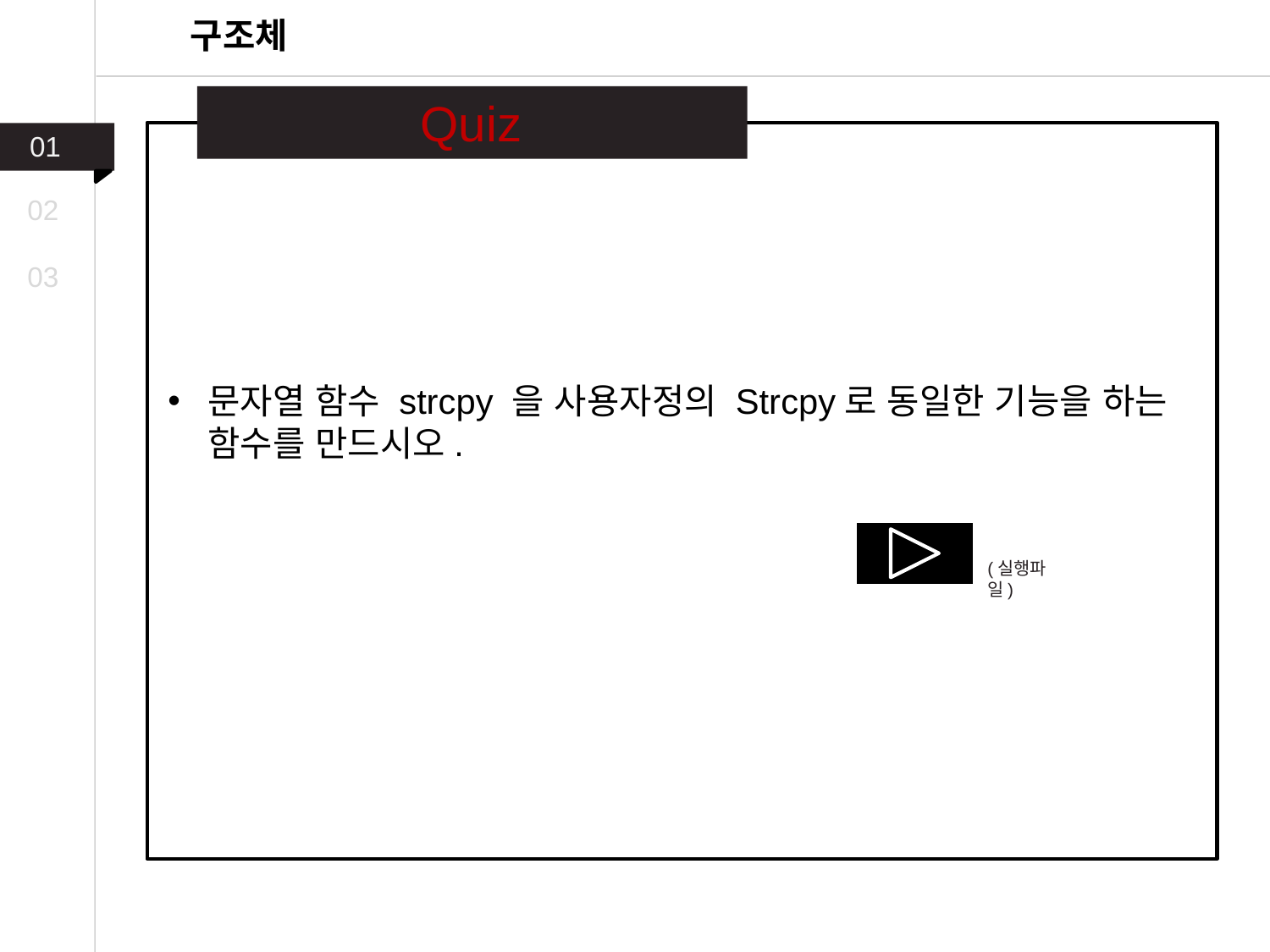

구조체
Quiz

01

02
03
문자열 함수 strcpy 을 사용자정의 Strcpy로 동일한 기능을 하는 함수를 만드시오.

(실행파일)